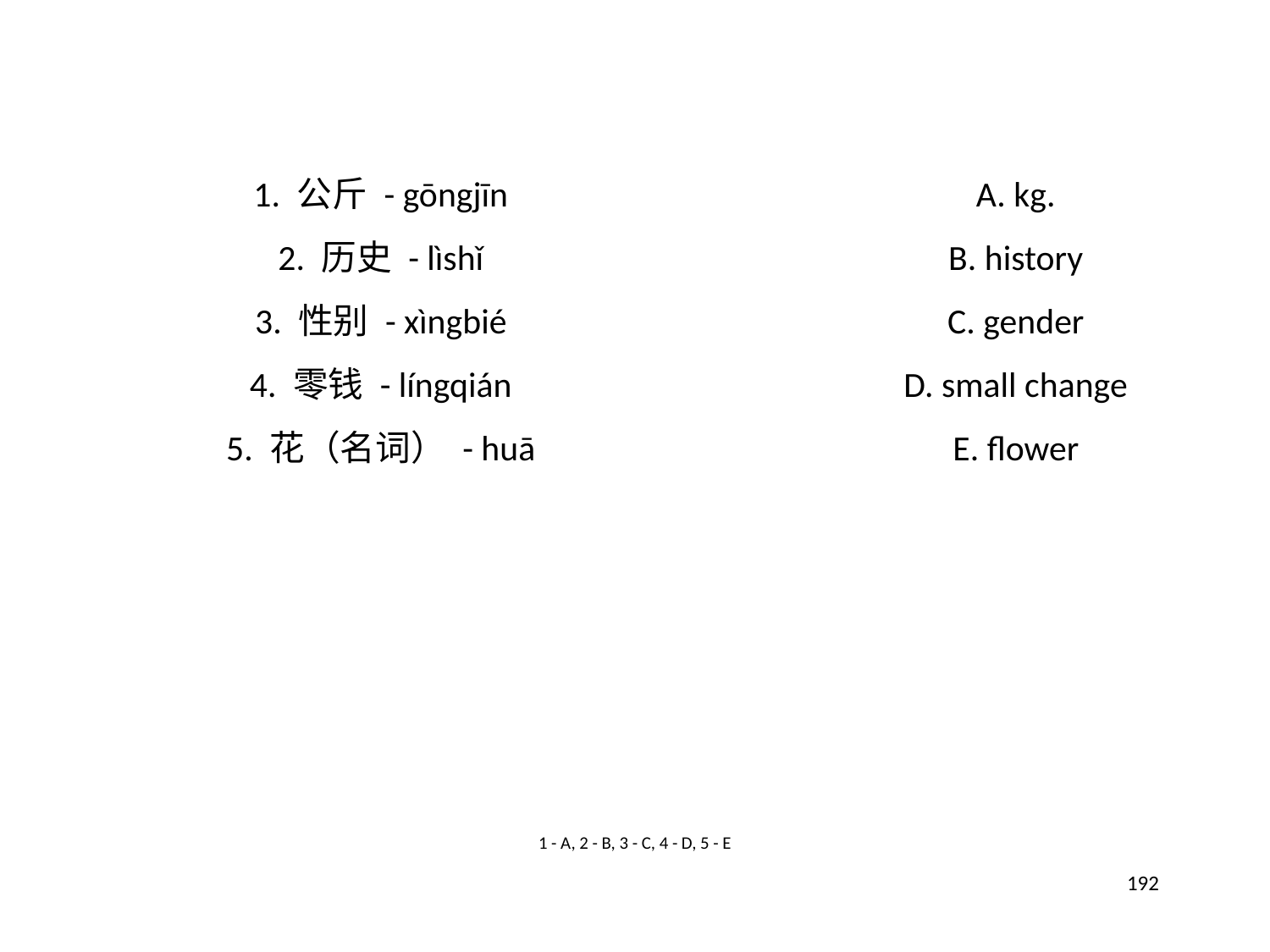

1. 公斤 - gōngjīn

A. kg.

2. 历史 - lìshǐ

B. history

3. 性别 - xìngbié

C. gender

4. 零钱 - língqián

D. small change

5. 花（名词） - huā

E. flower
1 - A, 2 - B, 3 - C, 4 - D, 5 - E

192